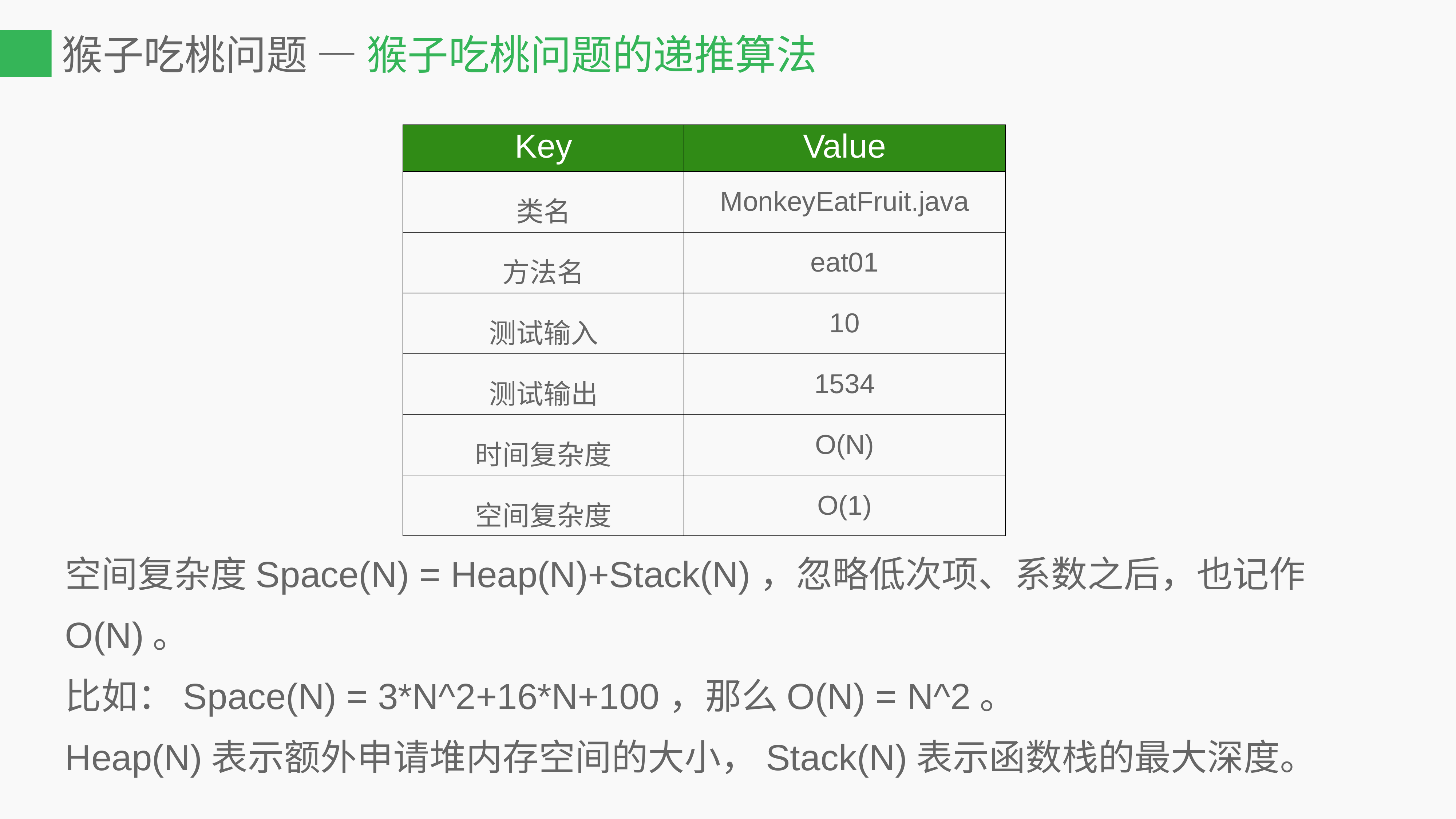

# 猴子吃桃问题 — 猴子吃桃问题的递推算法
| Key | Value |
| --- | --- |
| 类名 | MonkeyEatFruit.java |
| 方法名 | eat01 |
| 测试输入 | 10 |
| 测试输出 | 1534 |
| 时间复杂度 | O(N) |
| 空间复杂度 | O(1) |
空间复杂度Space(N) = Heap(N)+Stack(N)，忽略低次项、系数之后，也记作O(N)。
比如：Space(N) = 3*N^2+16*N+100，那么O(N) = N^2。
Heap(N)表示额外申请堆内存空间的大小，Stack(N)表示函数栈的最大深度。